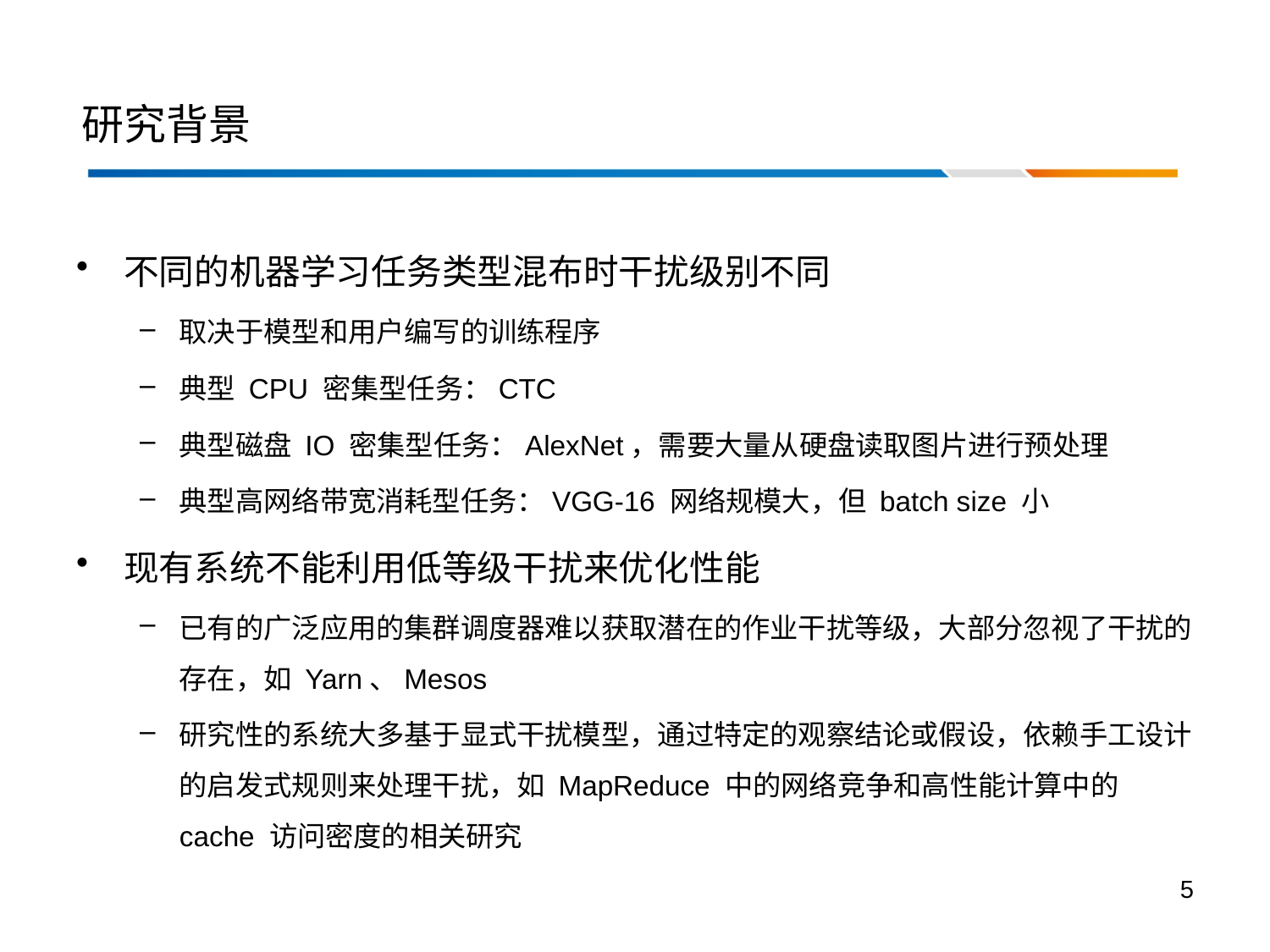

# 研究背景
不同的机器学习任务类型混布时干扰级别不同
取决于模型和用户编写的训练程序
典型 CPU 密集型任务：CTC
典型磁盘 IO 密集型任务：AlexNet，需要大量从硬盘读取图片进行预处理
典型高网络带宽消耗型任务：VGG-16 网络规模大，但 batch size 小
现有系统不能利用低等级干扰来优化性能
已有的广泛应用的集群调度器难以获取潜在的作业干扰等级，大部分忽视了干扰的存在，如 Yarn、Mesos
研究性的系统大多基于显式干扰模型，通过特定的观察结论或假设，依赖手工设计的启发式规则来处理干扰，如 MapReduce 中的网络竞争和高性能计算中的 cache 访问密度的相关研究
5